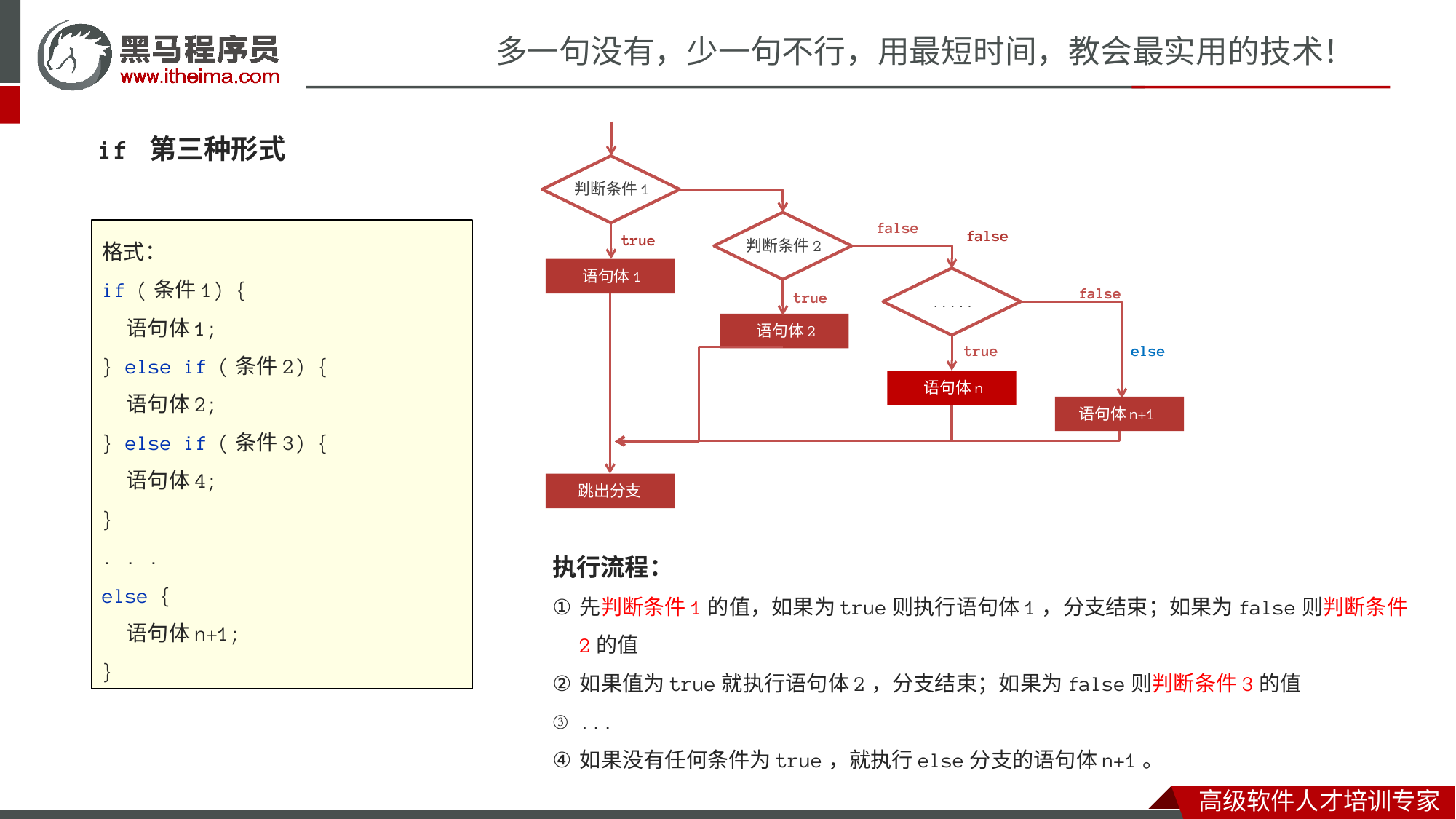

if 第三种形式

判断条件1
true

语句体1

跳出分支
false

判断条件2
false
格式：
if (条件1) {
    语句体1;
} else if (条件2) {
    语句体2;
} else if (条件3) {
    语句体4;
}
. . .
else {
    语句体n+1;
}

.....
false
true

语句体2
true
else

语句体n

语句体n+1
执行流程：
先判断条件1的值，如果为true则执行语句体1，分支结束；如果为false则判断条件2的值
如果值为true就执行语句体2，分支结束；如果为false则判断条件3的值
...
如果没有任何条件为true，就执行else分支的语句体n+1。